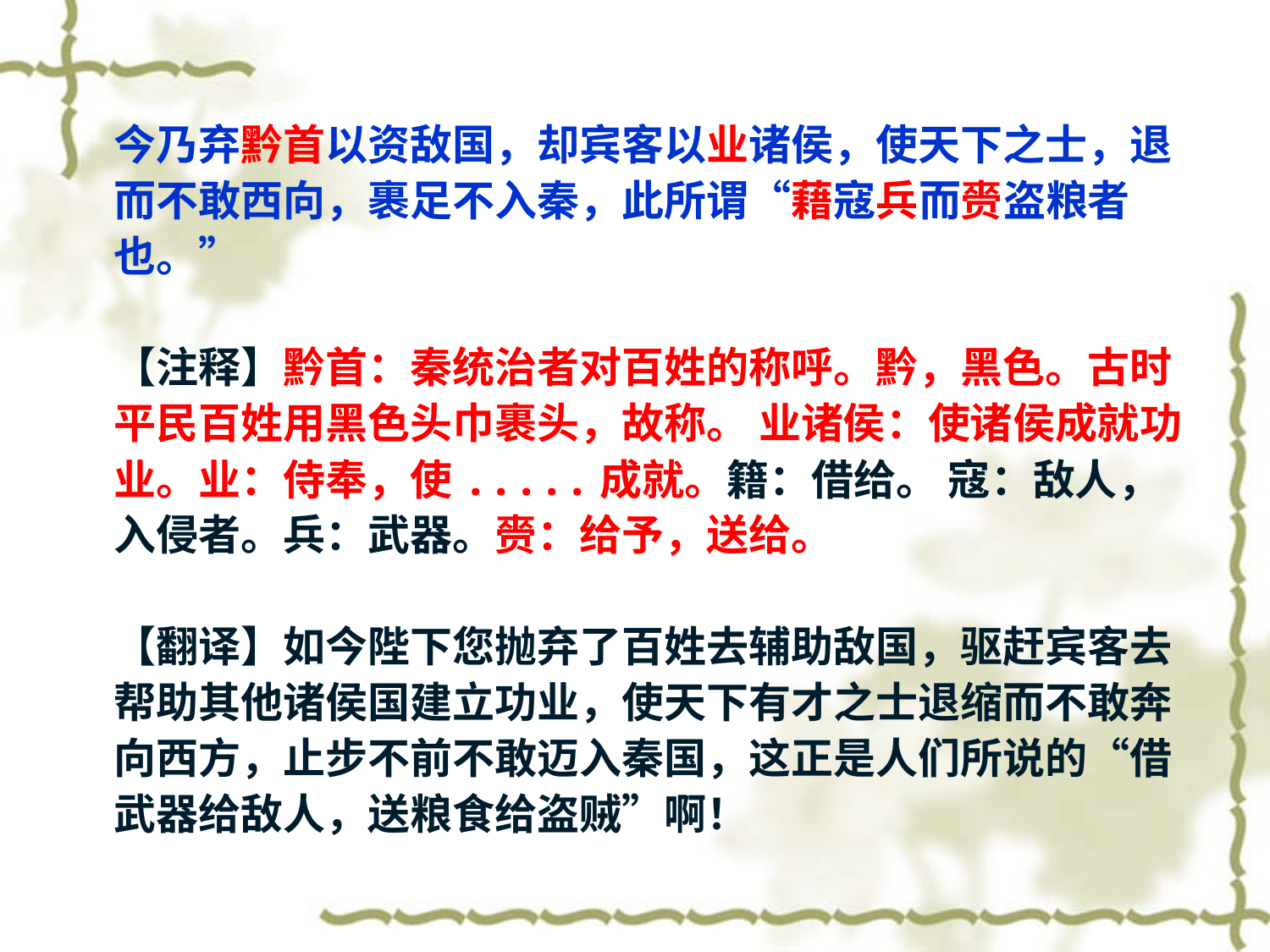

今乃弃黔首以资敌国，却宾客以业诸侯，使天下之士，退而不敢西向，裹足不入秦，此所谓“藉寇兵而赍盗粮者也。”

【注释】黔首：秦统治者对百姓的称呼。黔，黑色。古时平民百姓用黑色头巾裹头，故称。 业诸侯：使诸侯成就功业。业：侍奉，使.....成就。籍：借给。 寇：敌人，入侵者。兵：武器。赍：给予，送给。

【翻译】如今陛下您抛弃了百姓去辅助敌国，驱赶宾客去帮助其他诸侯国建立功业，使天下有才之士退缩而不敢奔向西方，止步不前不敢迈入秦国，这正是人们所说的“借武器给敌人，送粮食给盗贼”啊！